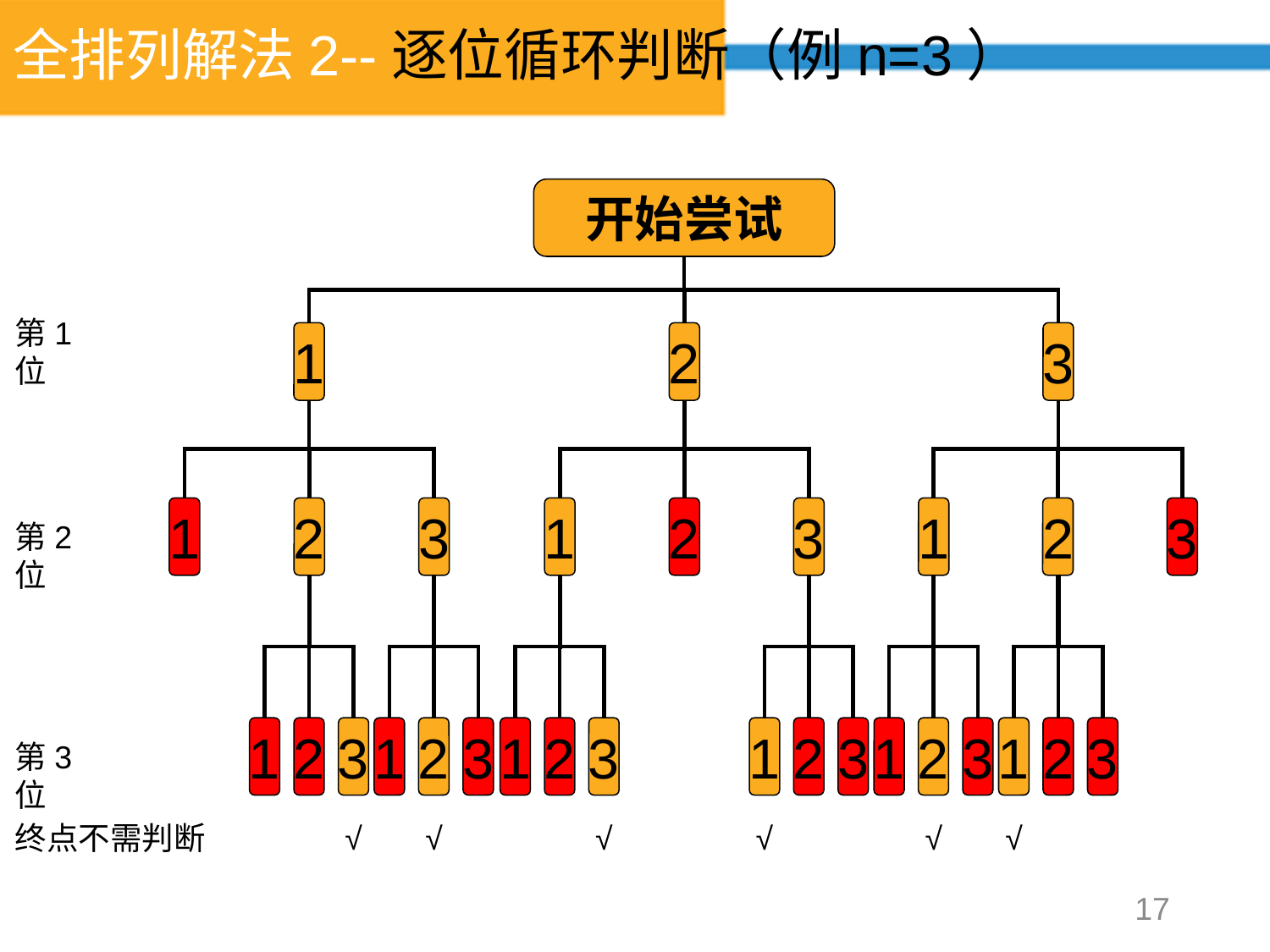

# 全排列解法2--逐位循环判断（例n=3）
开始尝试
第1位
1
2
3
1
2
3
1
2
3
1
2
3
第2位
2
1
2
3
1
2
3
1
2
3
1
3
1
2
3
1
2
3
第3位
终点不需判断
√
√
√
√
√
√
17